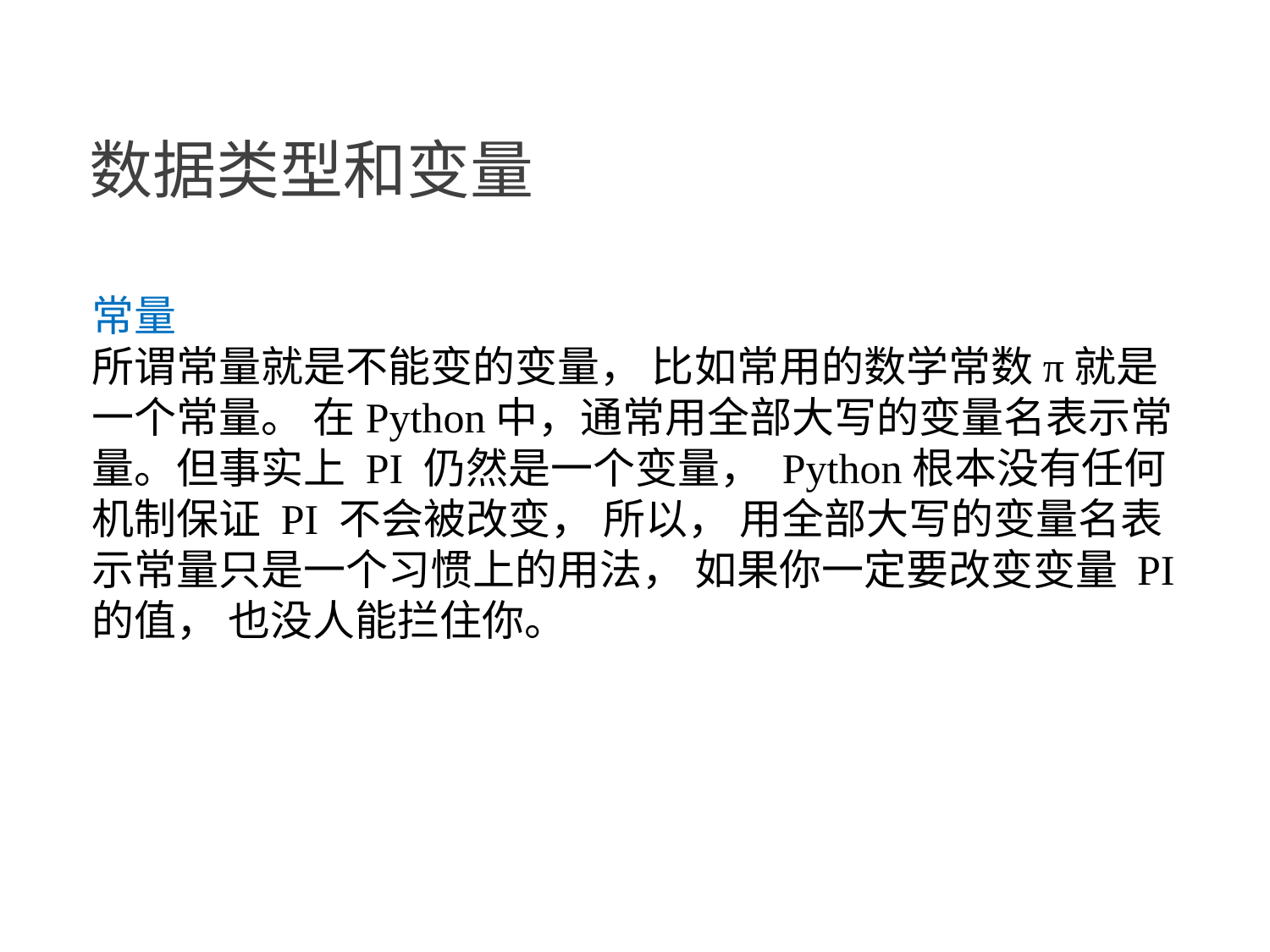

数据类型和变量
常量
所谓常量就是不能变的变量， 比如常用的数学常数π就是一个常量。 在Python中，通常用全部大写的变量名表示常量。但事实上 PI 仍然是一个变量， Python根本没有任何机制保证 PI 不会被改变， 所以， 用全部大写的变量名表示常量只是一个习惯上的用法， 如果你一定要改变变量 PI 的值， 也没人能拦住你。